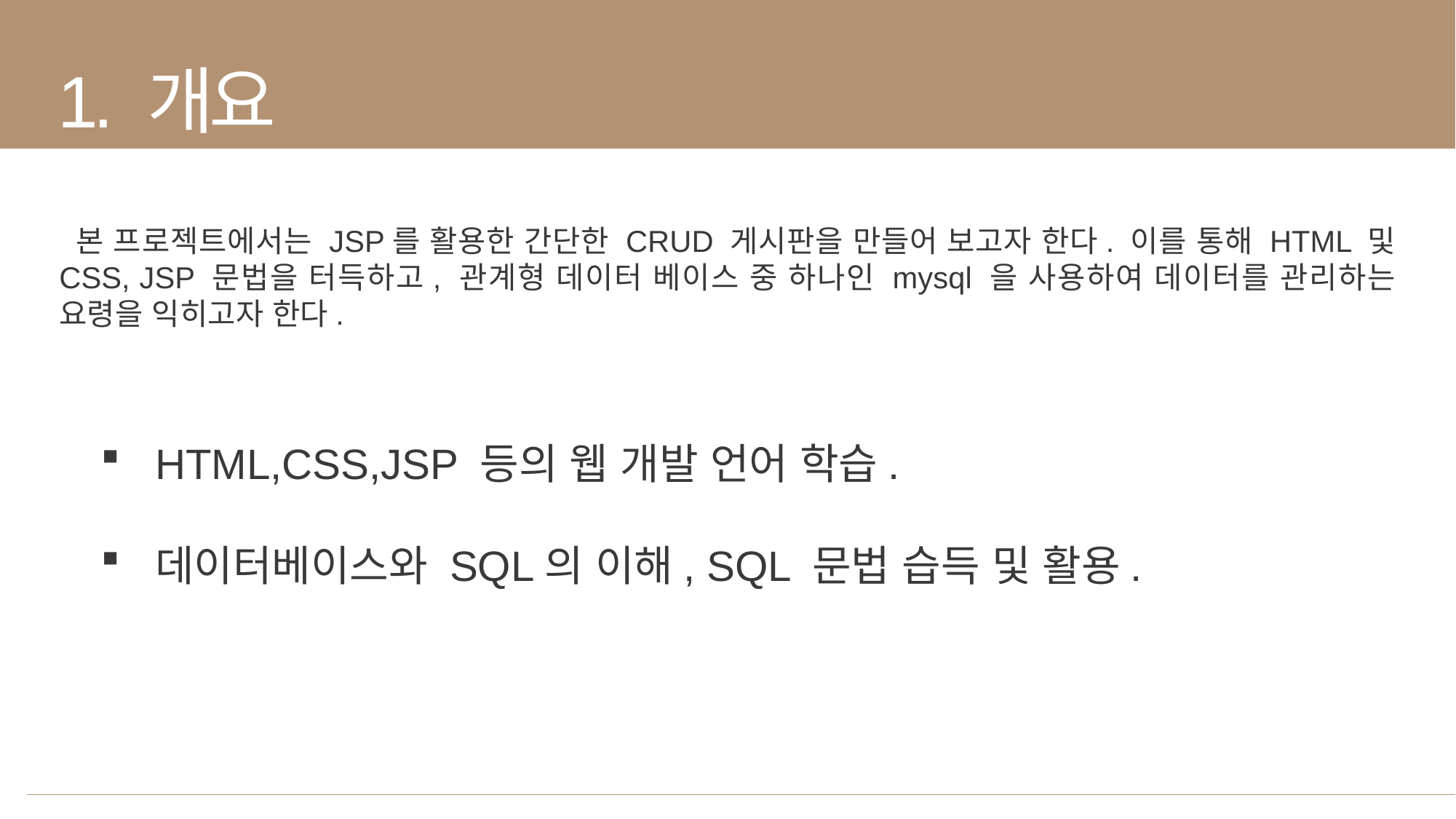

1. 개요
 본 프로젝트에서는 JSP를 활용한 간단한 CRUD 게시판을 만들어 보고자 한다. 이를 통해 HTML 및 CSS, JSP 문법을 터득하고, 관계형 데이터 베이스 중 하나인 mysql 을 사용하여 데이터를 관리하는 요령을 익히고자 한다.

HTML,CSS,JSP 등의 웹 개발 언어 학습.

데이터베이스와 SQL의 이해, SQL 문법 습득 및 활용.